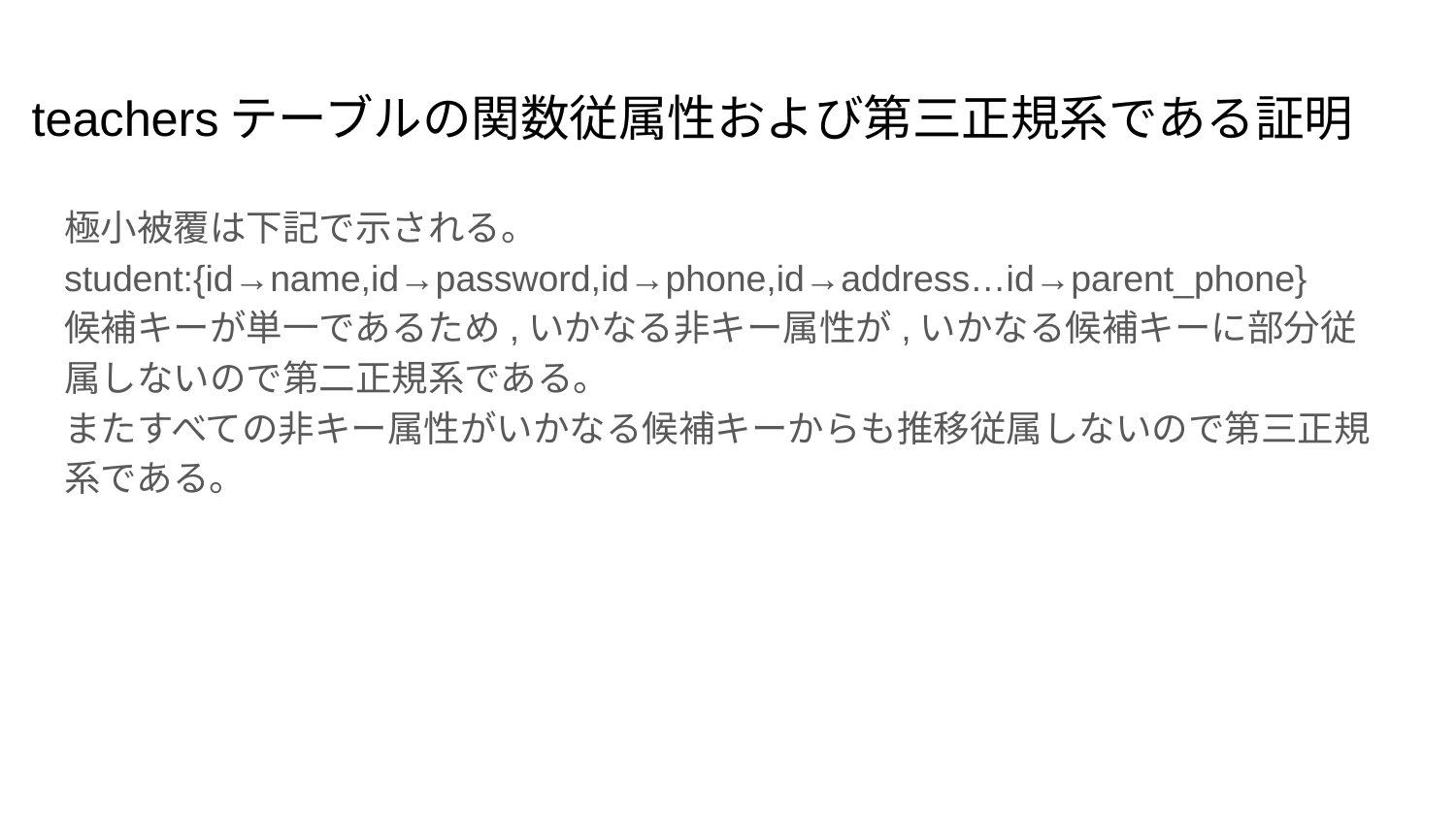

# teachersテーブルの関数従属性および第三正規系である証明
極小被覆は下記で示される。
student:{id→name,id→password,id→phone,id→address…id→parent_phone}
候補キーが単一であるため,いかなる非キー属性が,いかなる候補キーに部分従属しないので第二正規系である。
またすべての非キー属性がいかなる候補キーからも推移従属しないので第三正規系である。